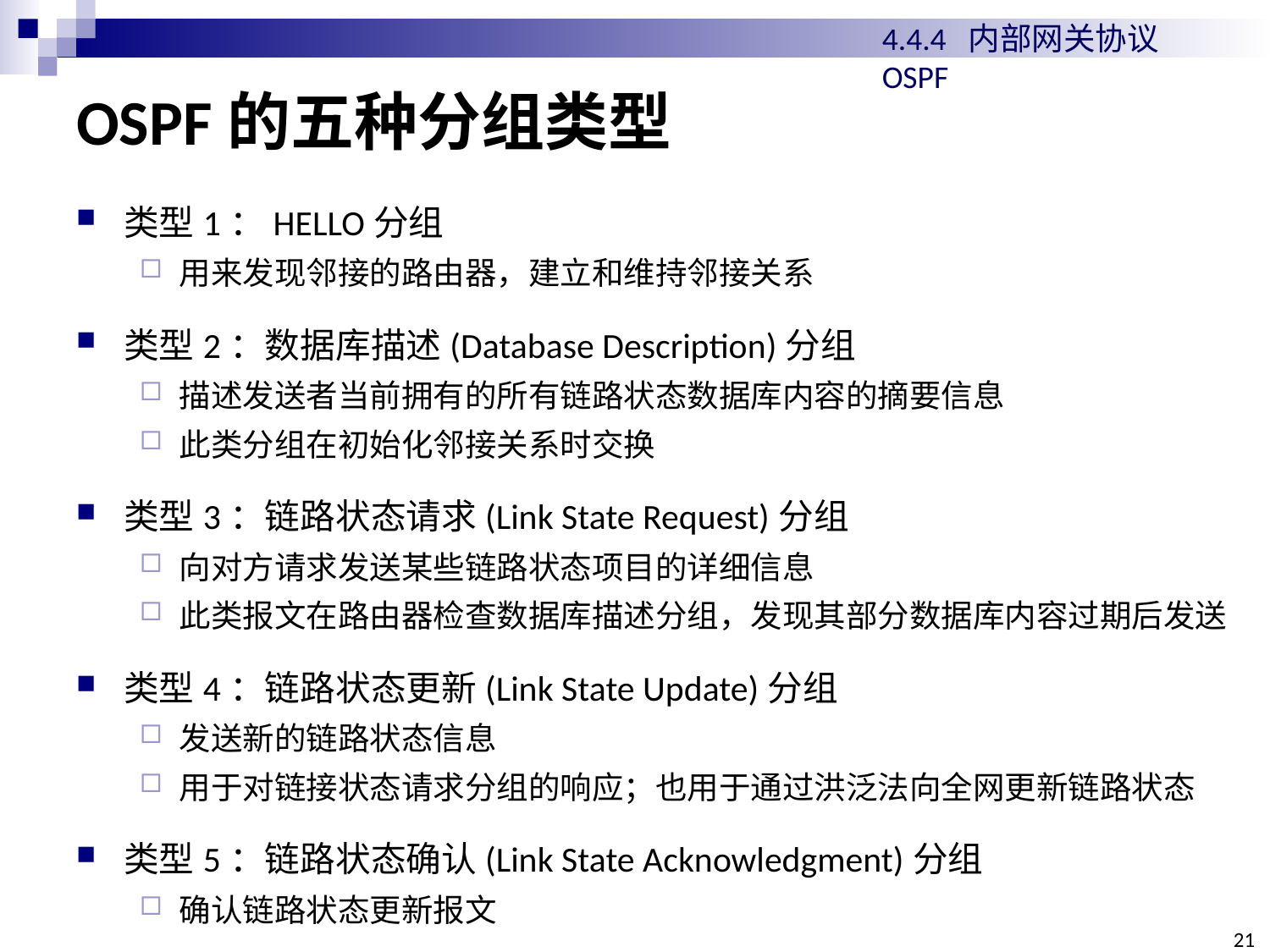

4.4.4  内部网关协议OSPF
# OSPF的五种分组类型
类型1：HELLO分组
用来发现邻接的路由器，建立和维持邻接关系
类型2：数据库描述(Database Description)分组
描述发送者当前拥有的所有链路状态数据库内容的摘要信息
此类分组在初始化邻接关系时交换
类型3：链路状态请求(Link State Request)分组
向对方请求发送某些链路状态项目的详细信息
此类报文在路由器检查数据库描述分组，发现其部分数据库内容过期后发送
类型4：链路状态更新(Link State Update)分组
发送新的链路状态信息
用于对链接状态请求分组的响应；也用于通过洪泛法向全网更新链路状态
类型5：链路状态确认(Link State Acknowledgment)分组
确认链路状态更新报文
21